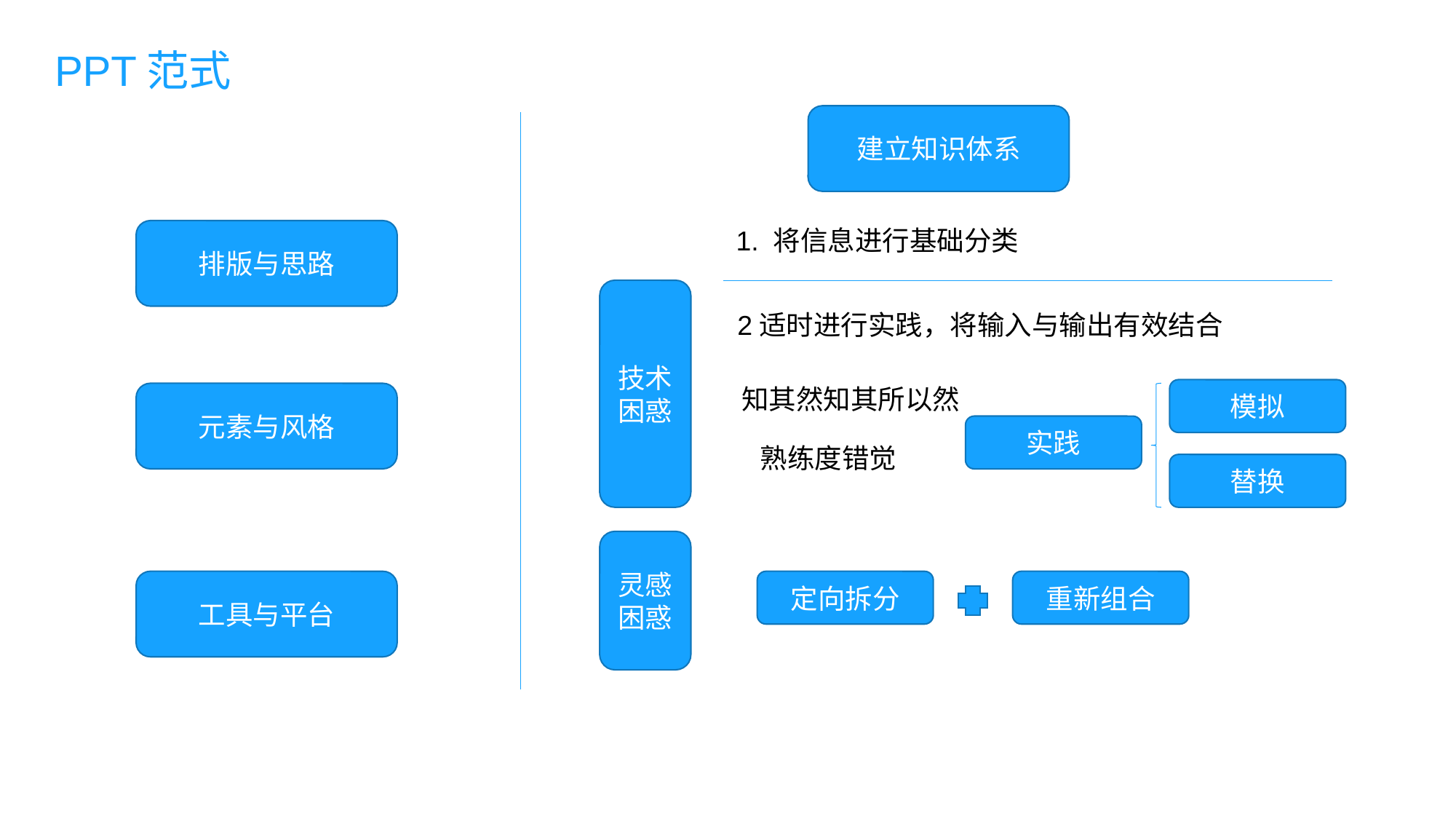

PPT范式
建立知识体系
1. 将信息进行基础分类
排版与思路
技术困惑
2适时进行实践，将输入与输出有效结合
知其然知其所以然
模拟
元素与风格

实践
熟练度错觉
替换
灵感困惑
工具与平台
定向拆分
重新组合